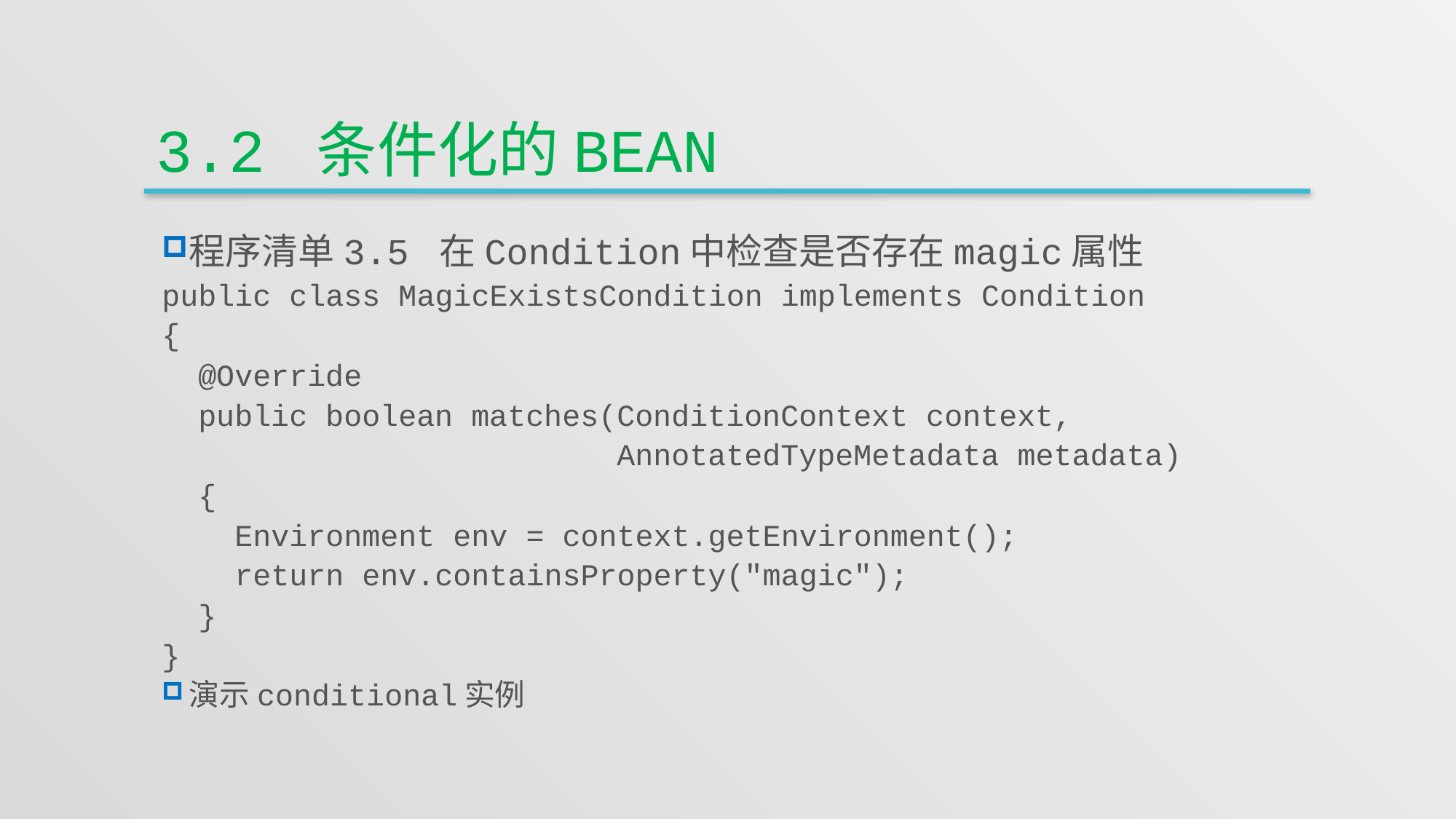

# 3.2 条件化的bean
程序清单3.5 在Condition中检查是否存在magic属性
public class MagicExistsCondition implements Condition
{
  @Override
  public boolean matches(ConditionContext context,
                         AnnotatedTypeMetadata metadata)
  {
    Environment env = context.getEnvironment();
    return env.containsProperty("magic");
  }
}
演示conditional实例